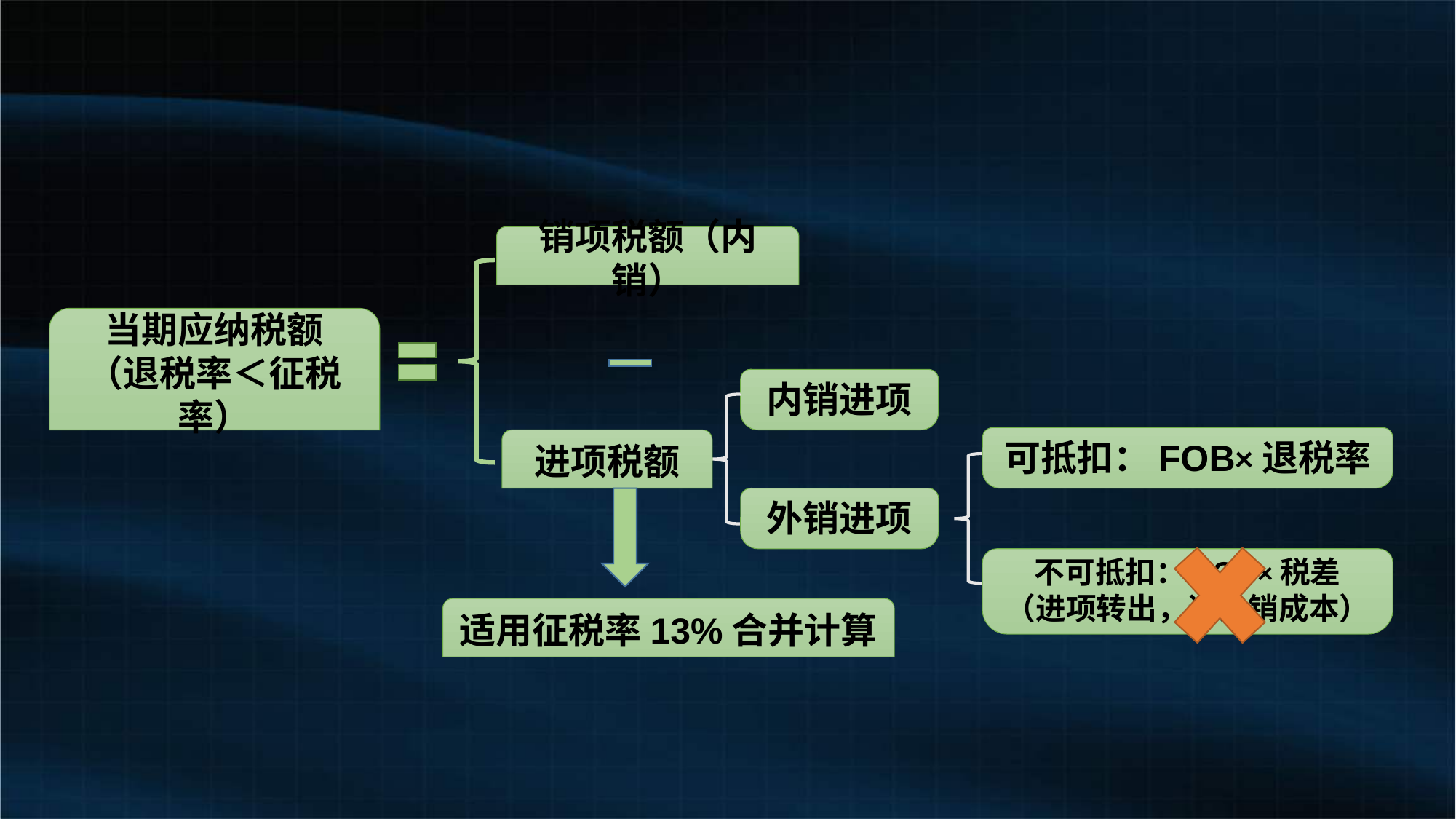

销项税额（内销）

当期应纳税额
（退税率＜征税率）

内销进项

可抵扣：FOB×️退税率
进项税额

外销进项

不可抵扣：FOB×️税差
（进项转出，进外销成本）
适用征税率13%合并计算